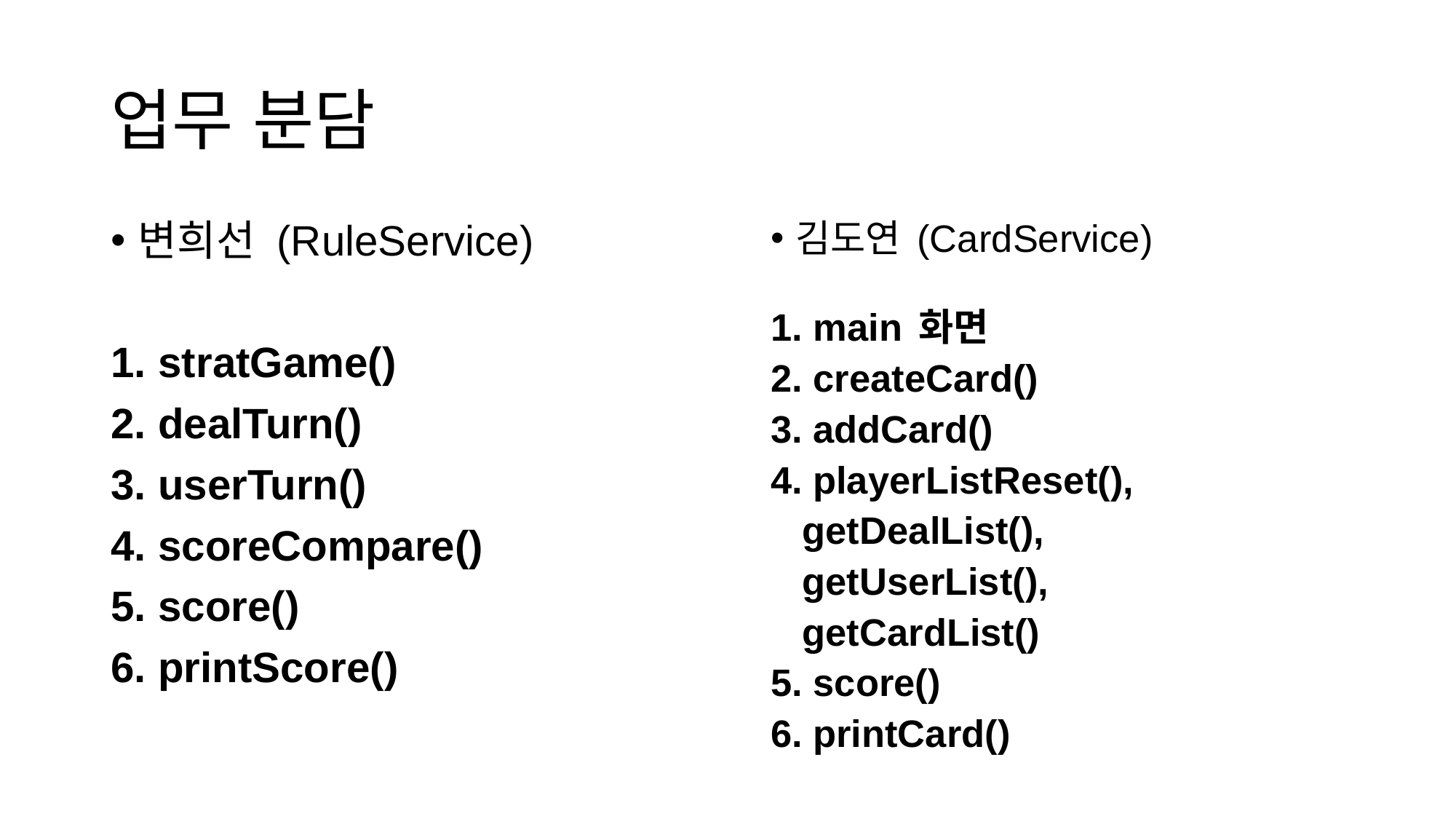

# 업무 분담
변희선 (RuleService)

1. stratGame()
2. dealTurn()
3. userTurn()
4. scoreCompare()
5. score()
6. printScore()
김도연 (CardService)

1. main 화면
2. createCard()
3. addCard()
4. playerListReset(),
   getDealList(),
   getUserList(),
   getCardList()
5. score()
6. printCard()